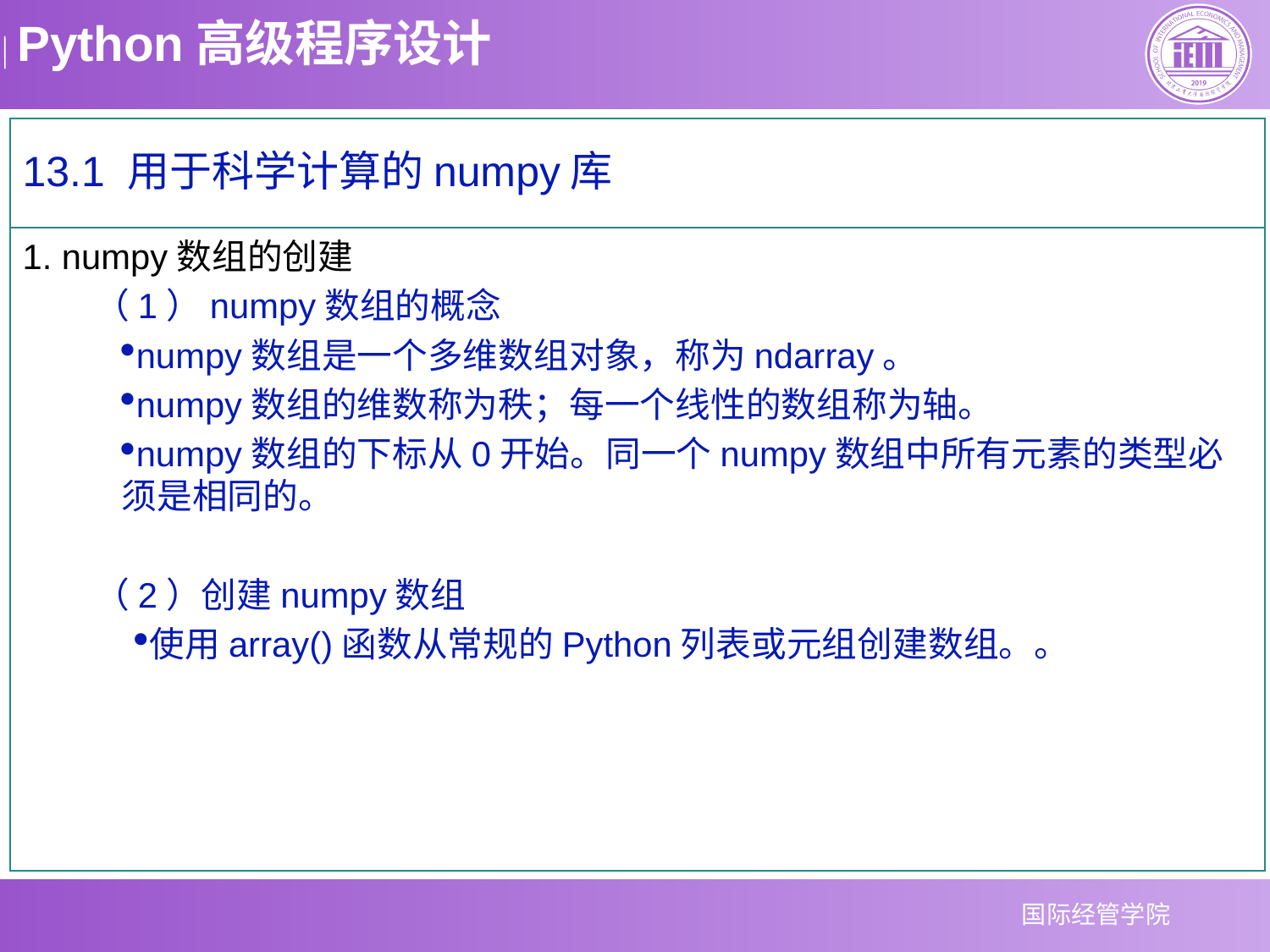

13.1 用于科学计算的numpy库
1. numpy数组的创建
（1）numpy数组的概念
numpy数组是一个多维数组对象，称为ndarray。
numpy数组的维数称为秩；每一个线性的数组称为轴。
numpy数组的下标从0开始。同一个numpy数组中所有元素的类型必须是相同的。

（2）创建numpy数组
使用array()函数从常规的Python列表或元组创建数组。。